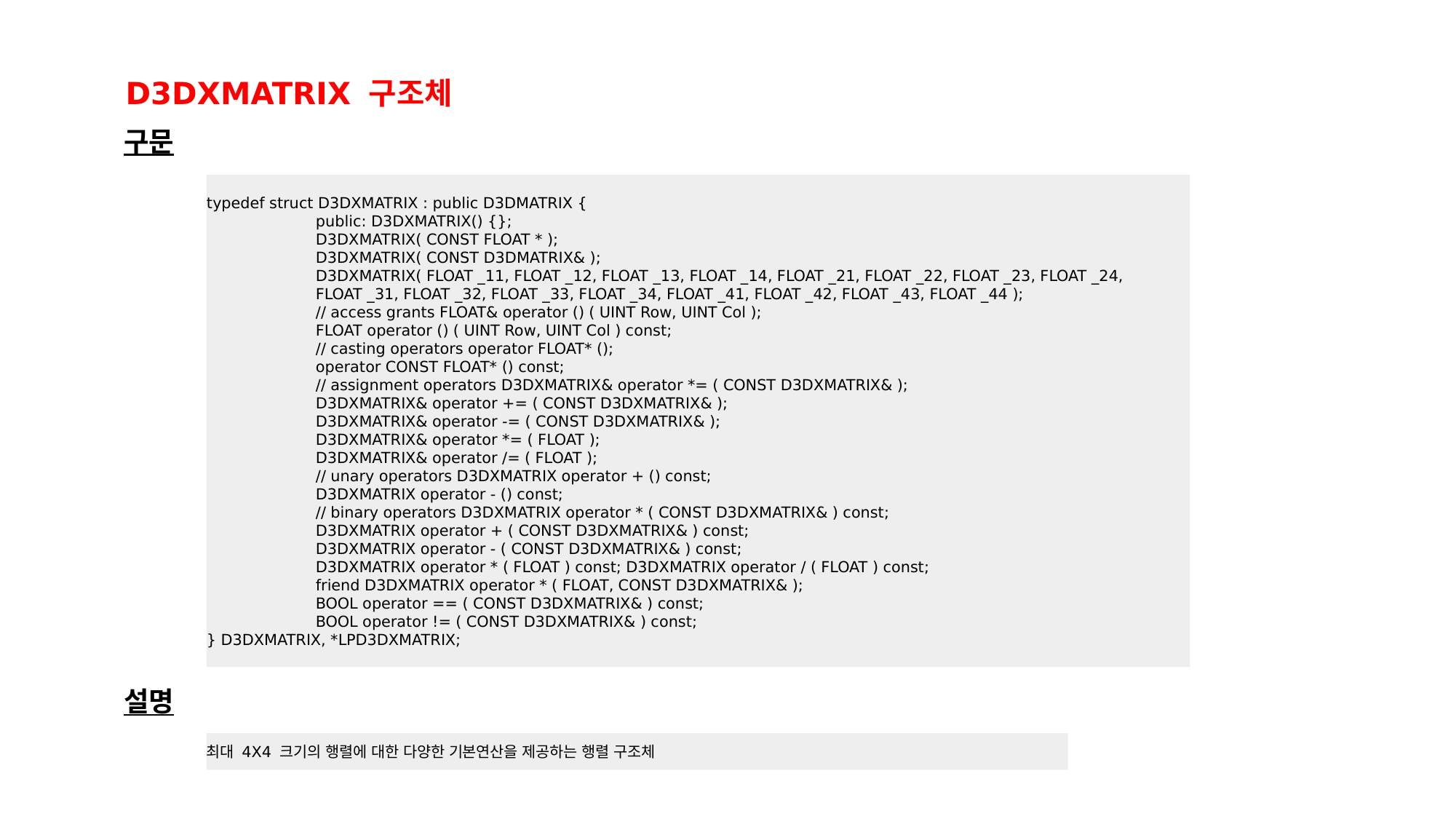

D3DXMATRIX 구조체
구문
typedef struct D3DXMATRIX : public D3DMATRIX {
	public: D3DXMATRIX() {};
	D3DXMATRIX( CONST FLOAT * );
	D3DXMATRIX( CONST D3DMATRIX& );
	D3DXMATRIX( FLOAT _11, FLOAT _12, FLOAT _13, FLOAT _14, FLOAT _21, FLOAT _22, FLOAT _23, FLOAT _24, 	FLOAT _31, FLOAT _32, FLOAT _33, FLOAT _34, FLOAT _41, FLOAT _42, FLOAT _43, FLOAT _44 );
	// access grants FLOAT& operator () ( UINT Row, UINT Col );
	FLOAT operator () ( UINT Row, UINT Col ) const;
	// casting operators operator FLOAT* ();
	operator CONST FLOAT* () const;
	// assignment operators D3DXMATRIX& operator *= ( CONST D3DXMATRIX& );
	D3DXMATRIX& operator += ( CONST D3DXMATRIX& );
	D3DXMATRIX& operator -= ( CONST D3DXMATRIX& );
	D3DXMATRIX& operator *= ( FLOAT );
	D3DXMATRIX& operator /= ( FLOAT );
	// unary operators D3DXMATRIX operator + () const;
	D3DXMATRIX operator - () const;
	// binary operators D3DXMATRIX operator * ( CONST D3DXMATRIX& ) const;
	D3DXMATRIX operator + ( CONST D3DXMATRIX& ) const;
	D3DXMATRIX operator - ( CONST D3DXMATRIX& ) const;
	D3DXMATRIX operator * ( FLOAT ) const; D3DXMATRIX operator / ( FLOAT ) const;
	friend D3DXMATRIX operator * ( FLOAT, CONST D3DXMATRIX& );
	BOOL operator == ( CONST D3DXMATRIX& ) const;
	BOOL operator != ( CONST D3DXMATRIX& ) const;
} D3DXMATRIX, *LPD3DXMATRIX;

설명
최대 4X4 크기의 행렬에 대한 다양한 기본연산을 제공하는 행렬 구조체